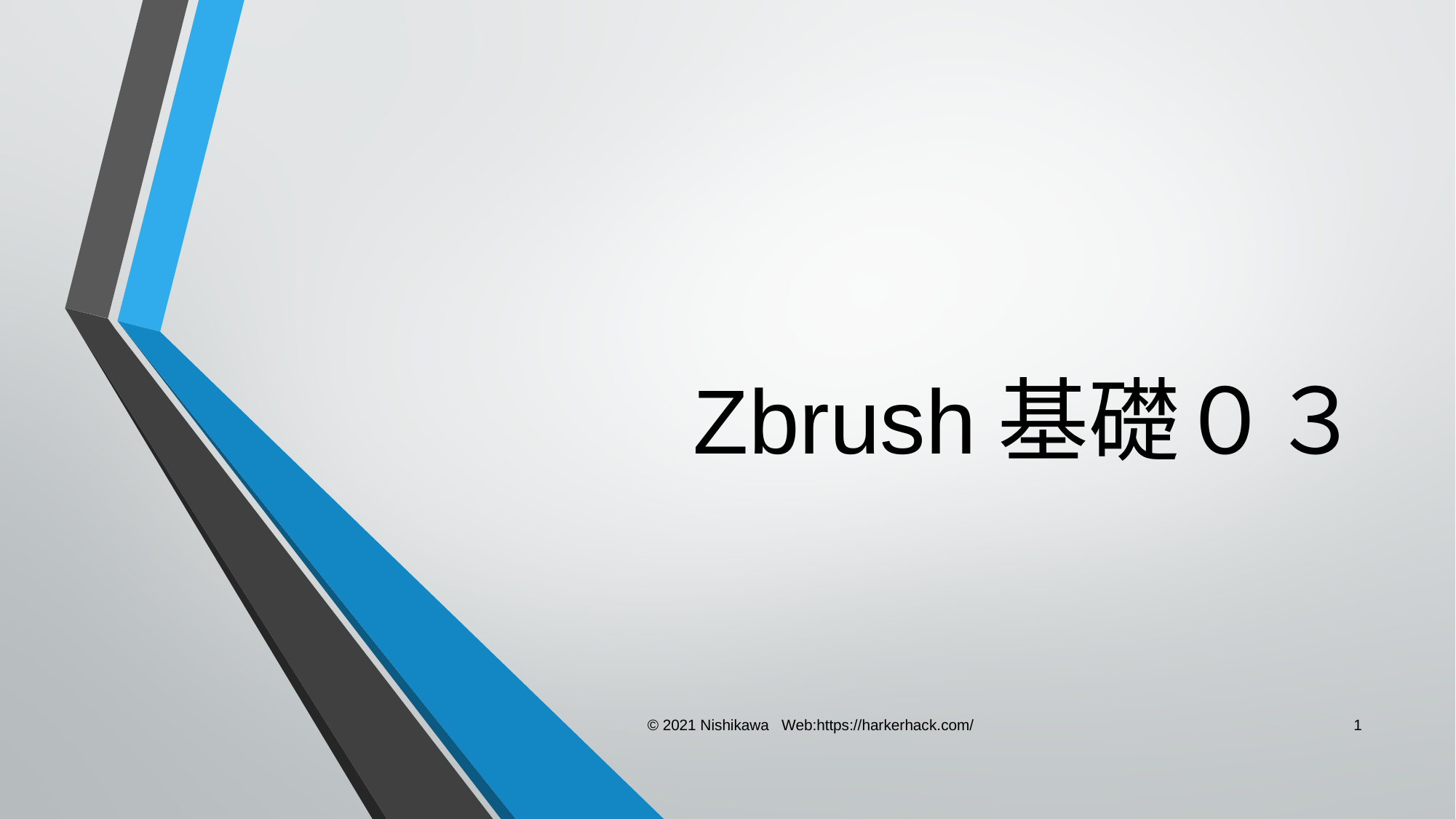

# Zbrush基礎０３

© 2021 Nishikawa   Web:https://harkerhack.com/
1